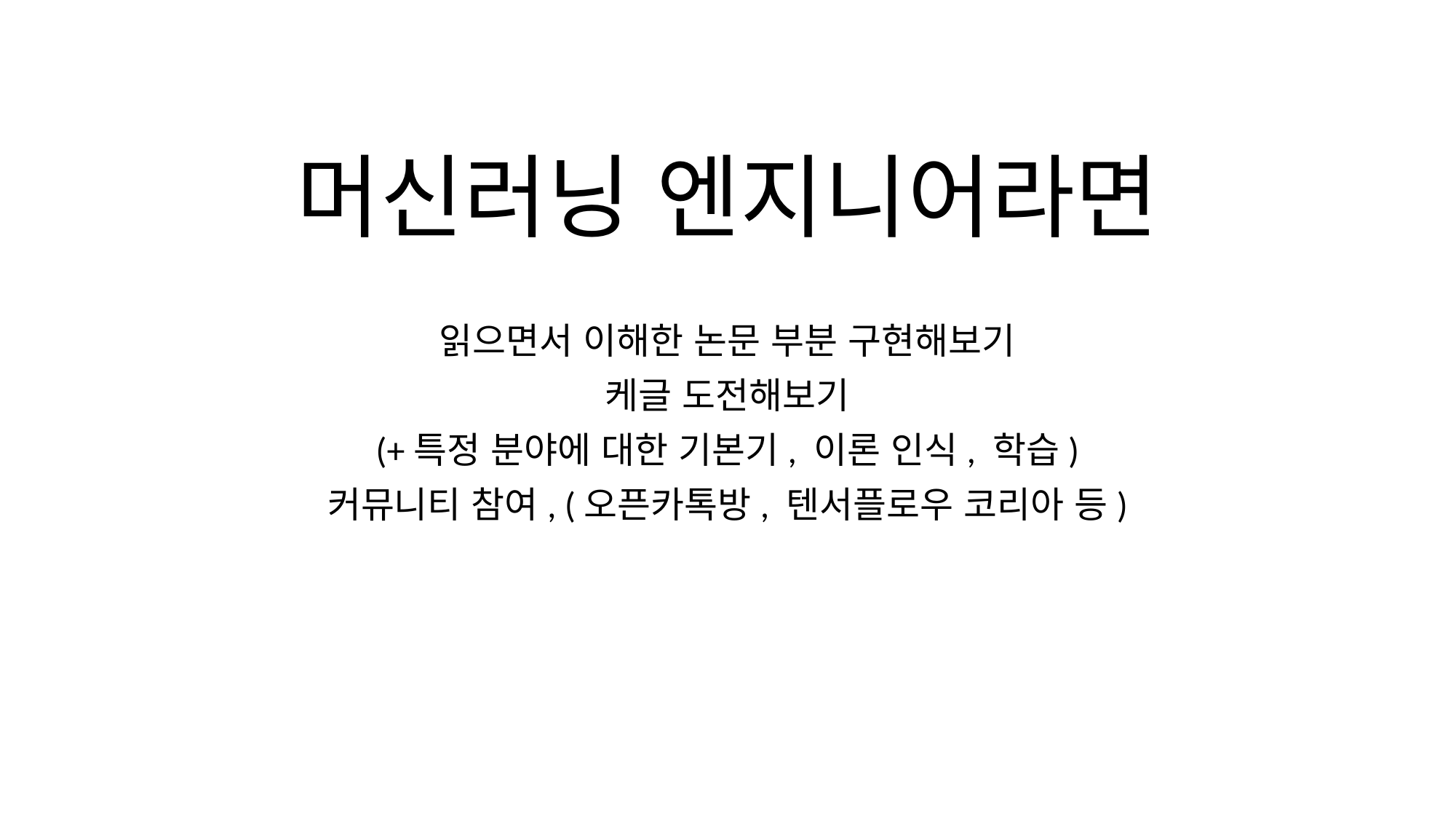

# 머신러닝 엔지니어라면
읽으면서 이해한 논문 부분 구현해보기
케글 도전해보기
(+특정 분야에 대한 기본기, 이론 인식, 학습)
커뮤니티 참여, (오픈카톡방, 텐서플로우 코리아 등)